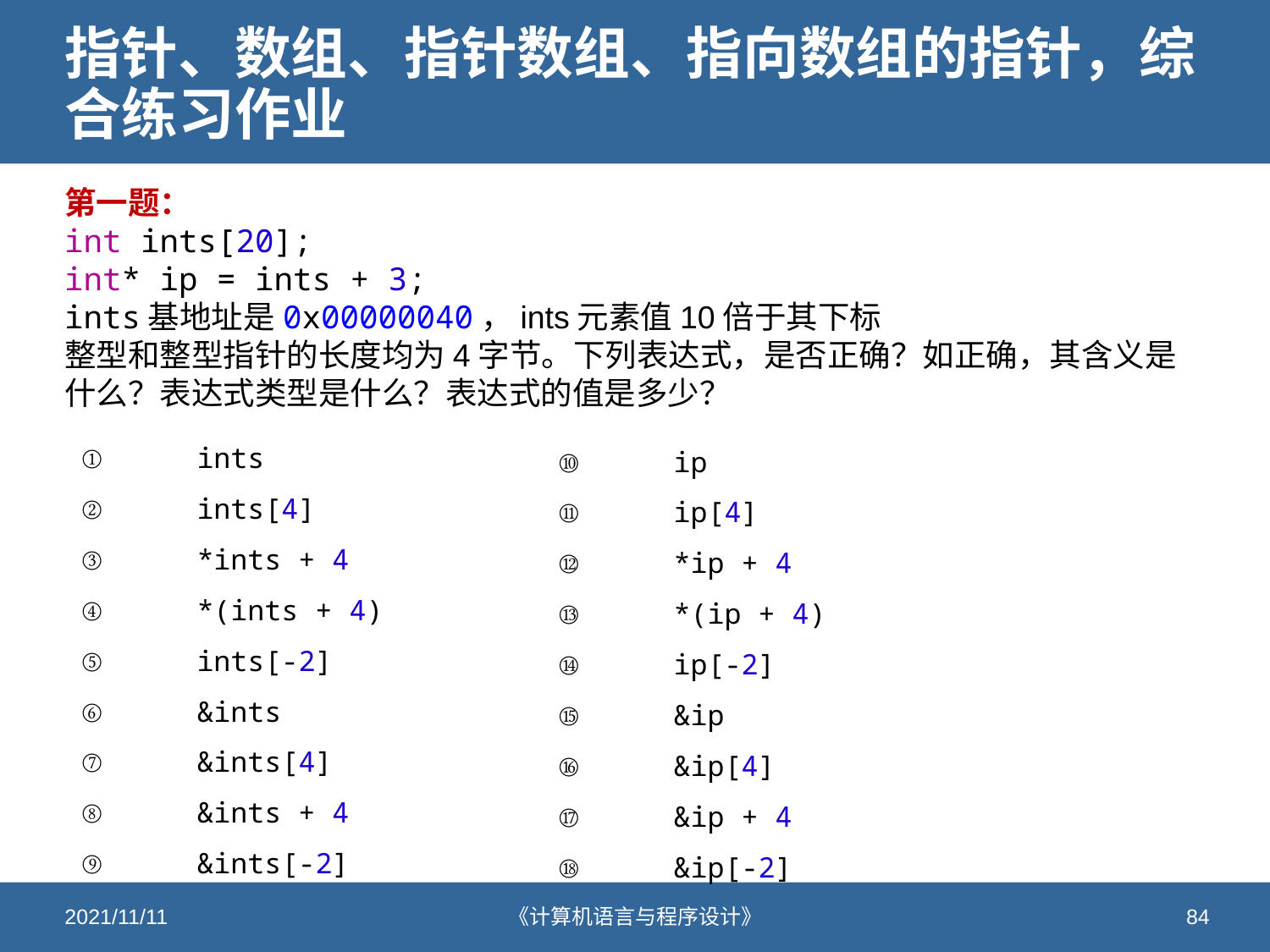

# 指针、数组、指针数组、指向数组的指针，综合练习作业
第一题：
int ints[20];
int* ip = ints + 3;
ints基地址是0x00000040，ints元素值10倍于其下标
整型和整型指针的长度均为4字节。下列表达式，是否正确？如正确，其含义是什么？表达式类型是什么？表达式的值是多少？
    ints
    ints[4]
    *ints + 4
    *(ints + 4)
    ints[-2]
    &ints
    &ints[4]
    &ints + 4
    &ints[-2]
    ip
    ip[4]
    *ip + 4
    *(ip + 4)
    ip[-2]
    &ip
    &ip[4]
    &ip + 4
    &ip[-2]
2021/11/11
《计算机语言与程序设计》
84